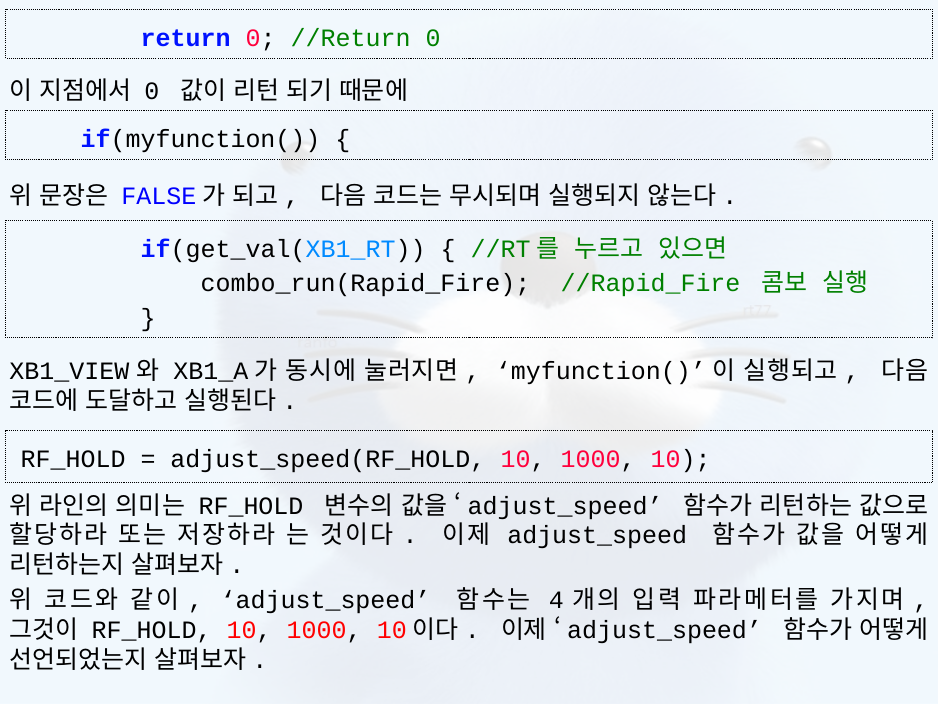

이 지점에서 0 값이 리턴 되기 때문에

위 문장은 FALSE가 되고, 다음 코드는 무시되며 실행되지 않는다.

XB1_VIEW와 XB1_A가 동시에 눌러지면, ‘myfunction()’이 실행되고, 다음 코드에 도달하고 실행된다.

위 라인의 의미는 RF_HOLD 변수의 값을 ‘adjust_speed’ 함수가 리턴하는 값으로 할당하라 또는 저장하라 는 것이다. 이제 adjust_speed 함수가 값을 어떻게 리턴하는지 살펴보자.
위 코드와 같이, ‘adjust_speed’ 함수는 4개의 입력 파라메터를 가지며, 그것이 RF_HOLD, 10, 1000, 10이다. 이제 ‘adjust_speed’ 함수가 어떻게 선언되었는지 살펴보자.

        return 0; //Return 0

    if(myfunction()) {
        if(get_val(XB1_RT)) { //RT를 누르고 있으면
            combo_run(Rapid_Fire);  //Rapid_Fire 콤보 실행
        }

RF_HOLD = adjust_speed(RF_HOLD, 10, 1000, 10);